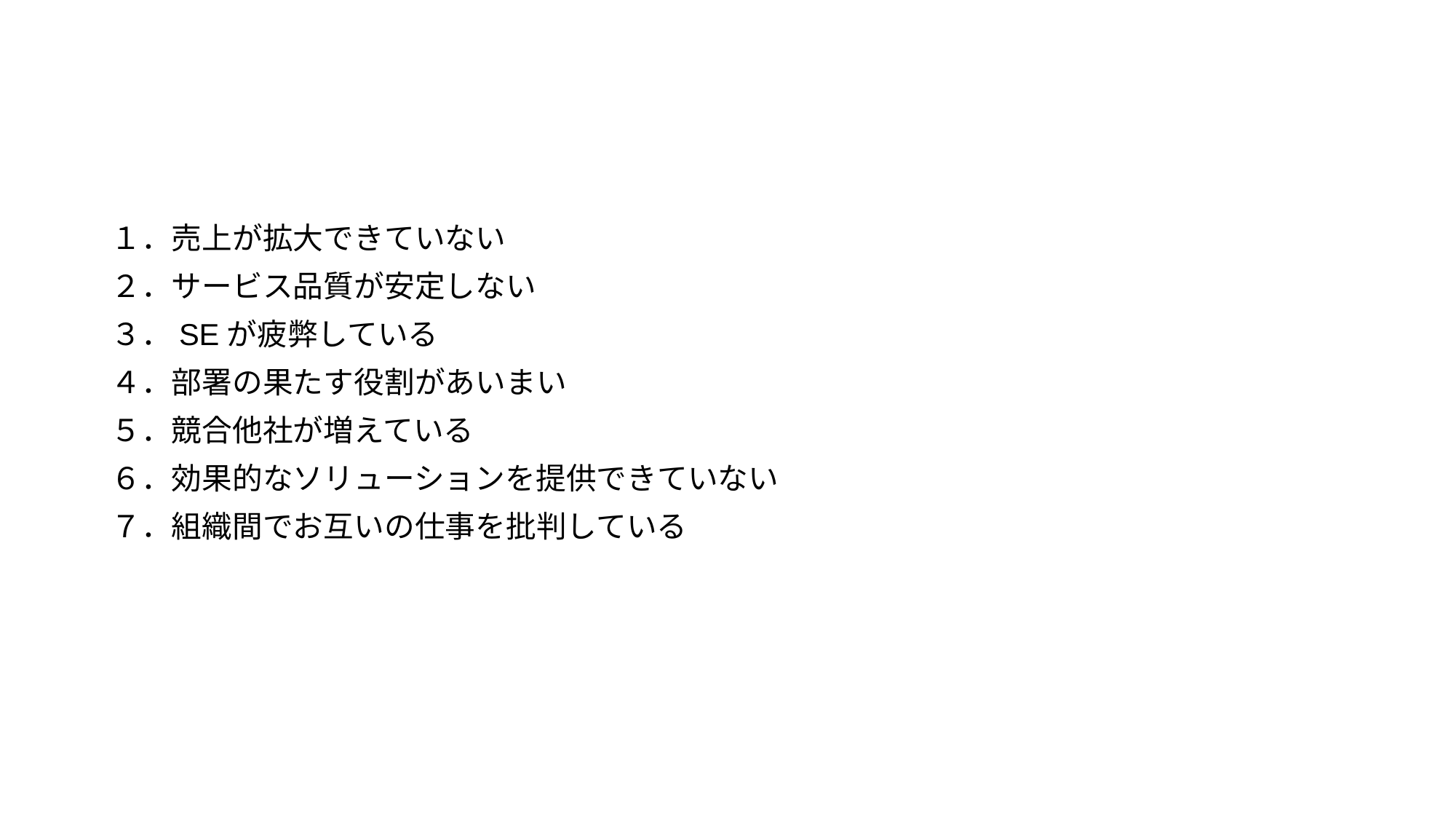

#
１．売上が拡大できていない
２．サービス品質が安定しない
３．SEが疲弊している
４．部署の果たす役割があいまい
５．競合他社が増えている
６．効果的なソリューションを提供できていない
７．組織間でお互いの仕事を批判している